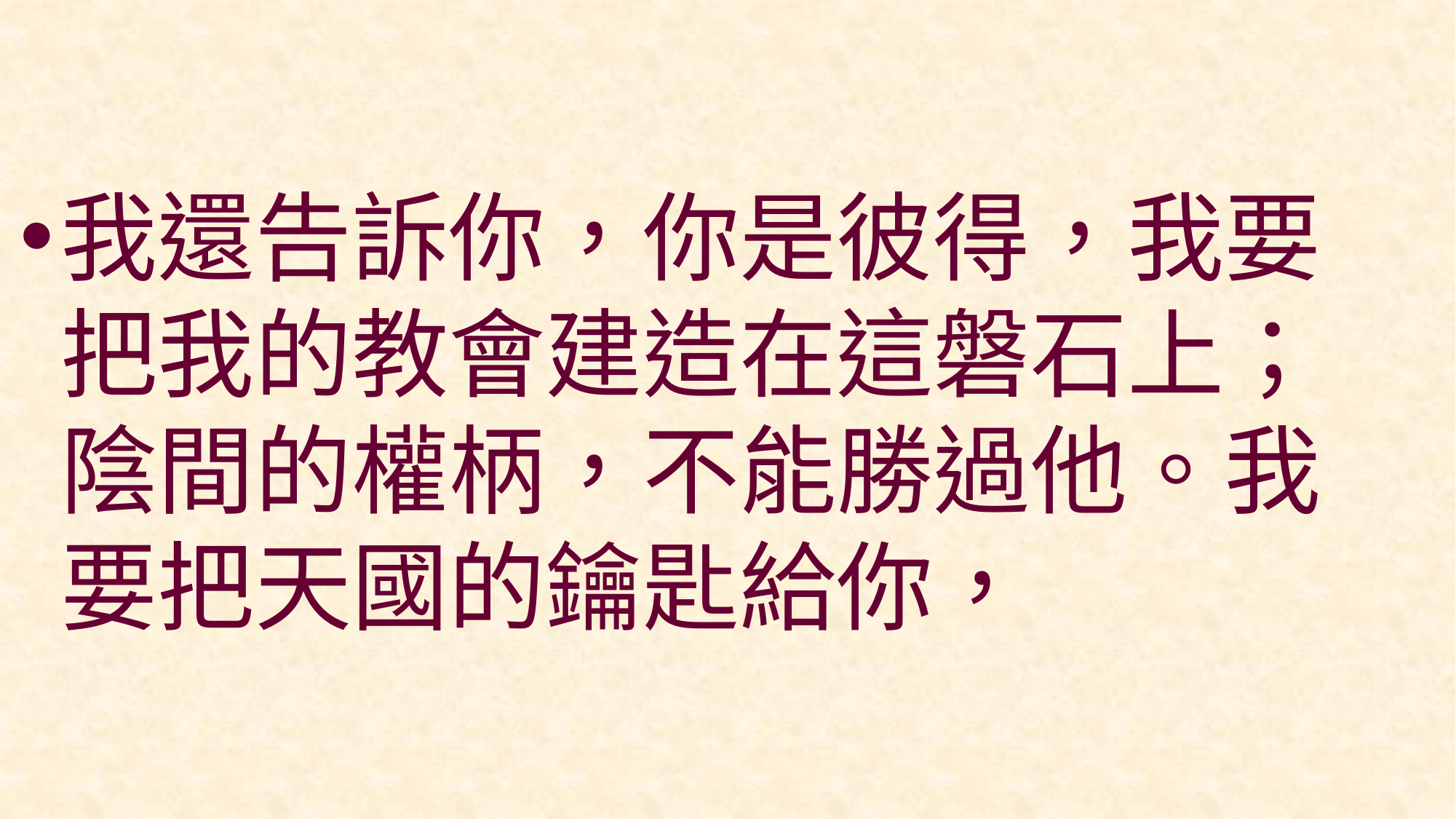

我還告訴你，你是彼得，我要把我的教會建造在這磐石上；陰間的權柄，不能勝過他。我要把天國的鑰匙給你，